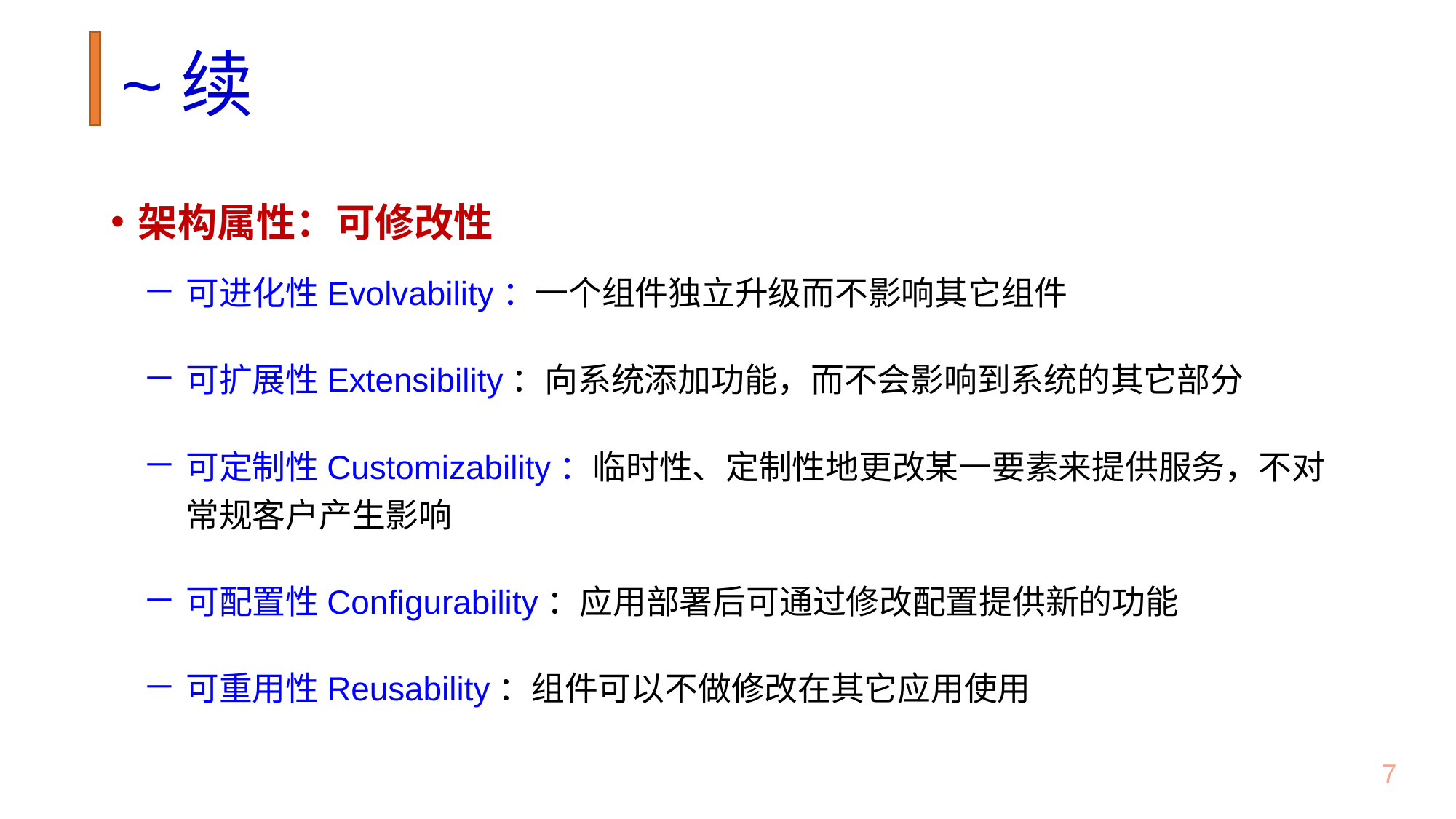

# ~续
架构属性：可修改性
可进化性Evolvability：一个组件独立升级而不影响其它组件

可扩展性Extensibility：向系统添加功能，而不会影响到系统的其它部分

可定制性Customizability：临时性、定制性地更改某一要素来提供服务，不对常规客户产生影响

可配置性Configurability：应用部署后可通过修改配置提供新的功能

可重用性Reusability：组件可以不做修改在其它应用使用
7